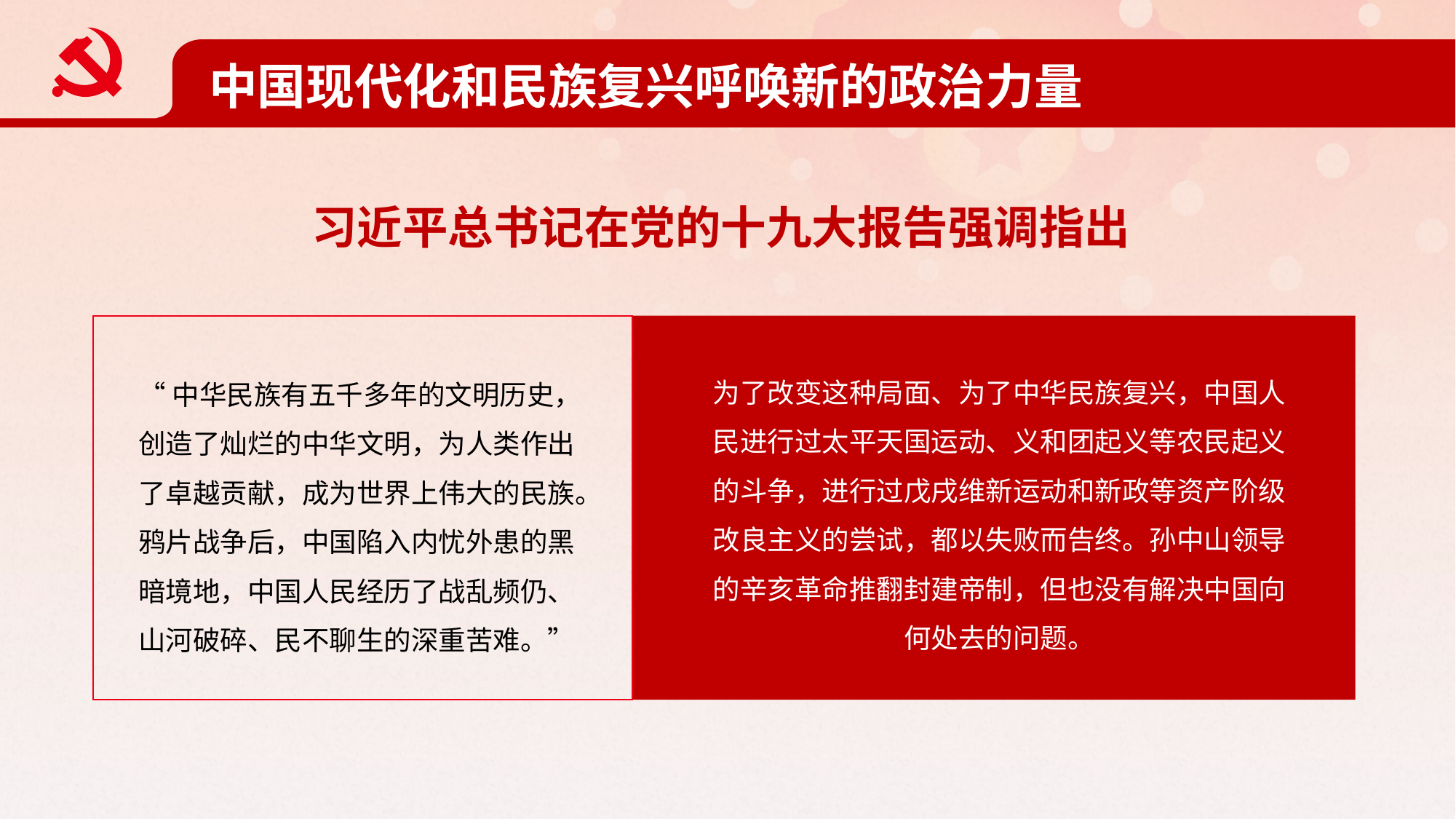

中国现代化和民族复兴呼唤新的政治力量

习近平总书记在党的十九大报告强调指出

为了改变这种局面、为了中华民族复兴，中国人民进行过太平天国运动、义和团起义等农民起义的斗争，进行过戊戌维新运动和新政等资产阶级改良主义的尝试，都以失败而告终。孙中山领导的辛亥革命推翻封建帝制，但也没有解决中国向何处去的问题。
“中华民族有五千多年的文明历史，创造了灿烂的中华文明，为人类作出了卓越贡献，成为世界上伟大的民族。鸦片战争后，中国陷入内忧外患的黑暗境地，中国人民经历了战乱频仍、山河破碎、民不聊生的深重苦难。”